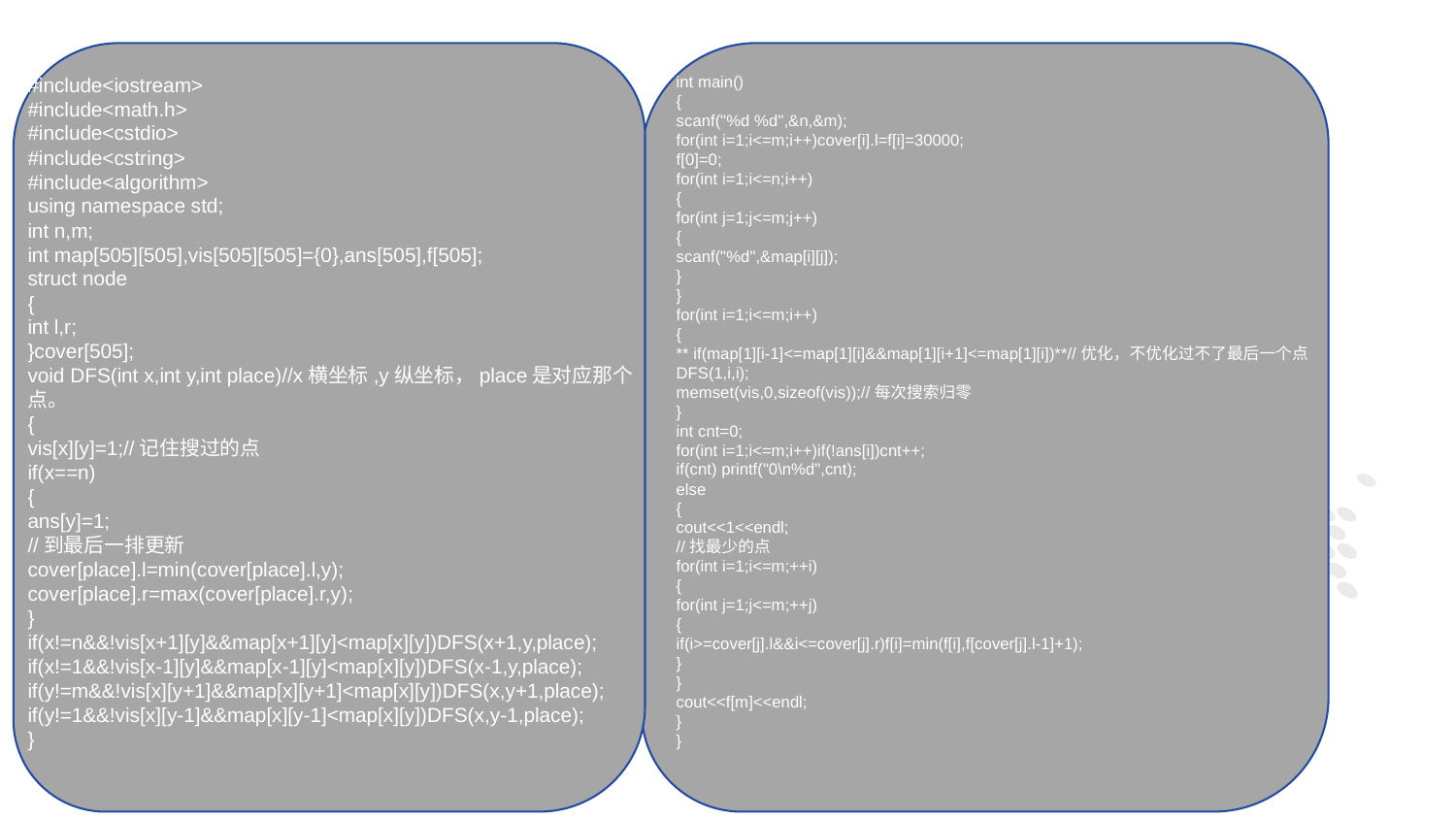

#include<iostream>
#include<math.h>
#include<cstdio>
#include<cstring>
#include<algorithm>
using namespace std;
int n,m;
int map[505][505],vis[505][505]={0},ans[505],f[505];
struct node
{
int l,r;
}cover[505];
void DFS(int x,int y,int place)//x横坐标,y纵坐标，place是对应那个点。
{
vis[x][y]=1;//记住搜过的点
if(x==n)
{
ans[y]=1;
//到最后一排更新
cover[place].l=min(cover[place].l,y);
cover[place].r=max(cover[place].r,y);
}
if(x!=n&&!vis[x+1][y]&&map[x+1][y]<map[x][y])DFS(x+1,y,place);
if(x!=1&&!vis[x-1][y]&&map[x-1][y]<map[x][y])DFS(x-1,y,place);
if(y!=m&&!vis[x][y+1]&&map[x][y+1]<map[x][y])DFS(x,y+1,place);
if(y!=1&&!vis[x][y-1]&&map[x][y-1]<map[x][y])DFS(x,y-1,place);
}

int main()
{
scanf("%d %d",&n,&m);
for(int i=1;i<=m;i++)cover[i].l=f[i]=30000;
f[0]=0;
for(int i=1;i<=n;i++)
{
for(int j=1;j<=m;j++)
{
scanf("%d",&map[i][j]);
}
}
for(int i=1;i<=m;i++)
{
** if(map[1][i-1]<=map[1][i]&&map[1][i+1]<=map[1][i])**//优化，不优化过不了最后一个点
DFS(1,i,i);
memset(vis,0,sizeof(vis));//每次搜索归零
}
int cnt=0;
for(int i=1;i<=m;i++)if(!ans[i])cnt++;
if(cnt) printf("0\n%d",cnt);
else
{
cout<<1<<endl;
//找最少的点
for(int i=1;i<=m;++i)
{
for(int j=1;j<=m;++j)
{
if(i>=cover[j].l&&i<=cover[j].r)f[i]=min(f[i],f[cover[j].l-1]+1);
}
}
cout<<f[m]<<endl;
}
}
1
PART  ONE